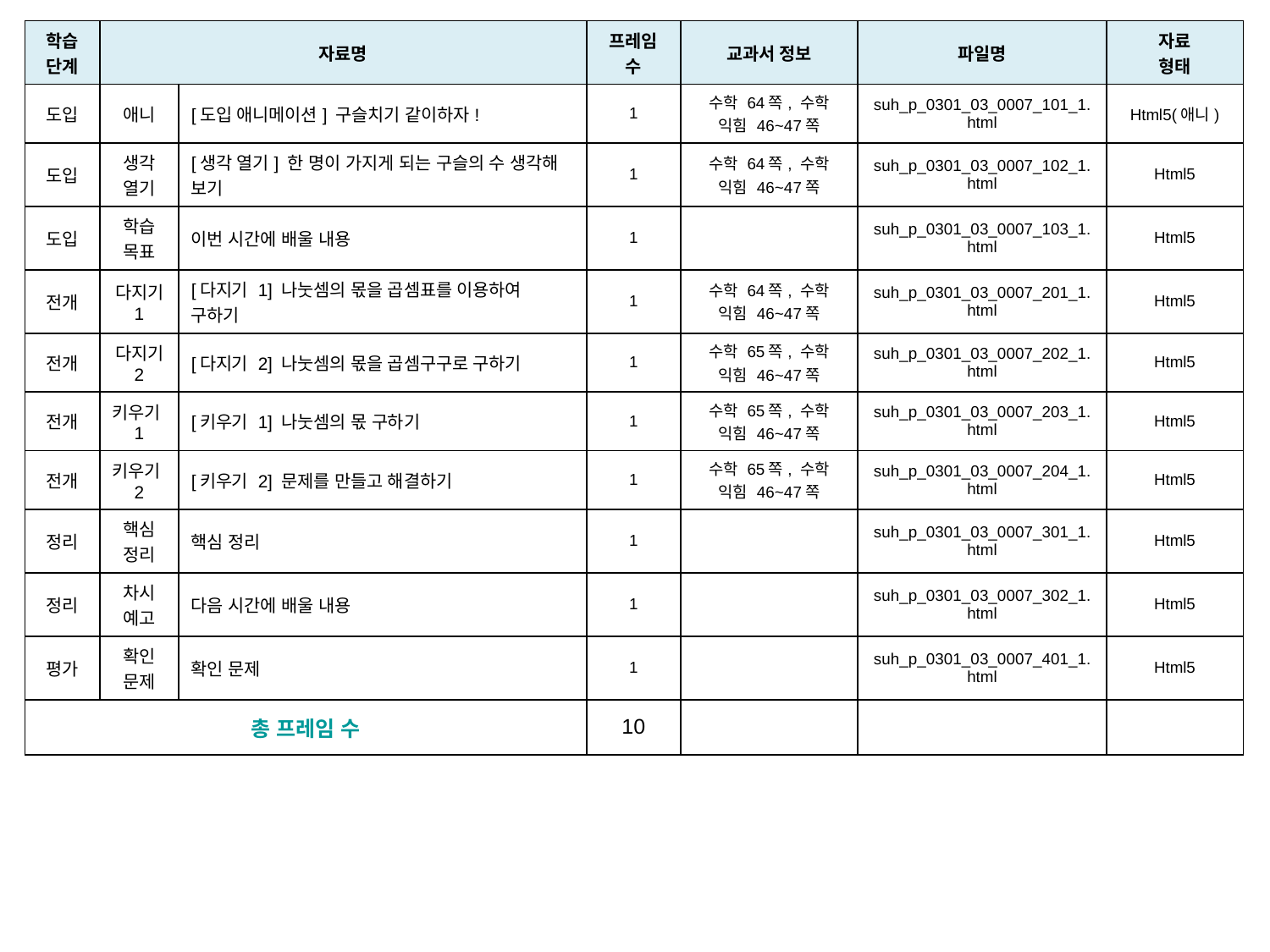

| 학습 단계 | 자료명 |  | 프레임 수 | 교과서 정보 | 파일명 | 자료 형태 |
| --- | --- | --- | --- | --- | --- | --- |
| 도입 | 애니 | [도입 애니메이션] 구슬치기 같이하자! | 1 | 수학 64쪽, 수학 익힘 46~47쪽 | suh\_p\_0301\_03\_0007\_101\_1.html | Html5(애니) |
| 도입 | 생각 열기 | [생각 열기] 한 명이 가지게 되는 구슬의 수 생각해 보기 | 1 | 수학 64쪽, 수학 익힘 46~47쪽 | suh\_p\_0301\_03\_0007\_102\_1.html | Html5 |
| 도입 | 학습 목표 | 이번 시간에 배울 내용 | 1 |  | suh\_p\_0301\_03\_0007\_103\_1.html | Html5 |
| 전개 | 다지기 1 | [다지기 1] 나눗셈의 몫을 곱셈표를 이용하여 구하기 | 1 | 수학 64쪽, 수학 익힘 46~47쪽 | suh\_p\_0301\_03\_0007\_201\_1.html | Html5 |
| 전개 | 다지기 2 | [다지기 2] 나눗셈의 몫을 곱셈구구로 구하기 | 1 | 수학 65쪽, 수학 익힘 46~47쪽 | suh\_p\_0301\_03\_0007\_202\_1.html | Html5 |
| 전개 | 키우기1 | [키우기 1] 나눗셈의 몫 구하기 | 1 | 수학 65쪽, 수학 익힘 46~47쪽 | suh\_p\_0301\_03\_0007\_203\_1.html | Html5 |
| 전개 | 키우기2 | [키우기 2] 문제를 만들고 해결하기 | 1 | 수학 65쪽, 수학 익힘 46~47쪽 | suh\_p\_0301\_03\_0007\_204\_1.html | Html5 |
| 정리 | 핵심 정리 | 핵심 정리 | 1 |  | suh\_p\_0301\_03\_0007\_301\_1.html | Html5 |
| 정리 | 차시 예고 | 다음 시간에 배울 내용 | 1 |  | suh\_p\_0301\_03\_0007\_302\_1.html | Html5 |
| 평가 | 확인 문제 | 확인 문제 | 1 |  | suh\_p\_0301\_03\_0007\_401\_1.html | Html5 |
| 총 프레임 수 |  |  | 10 |  |  |  |